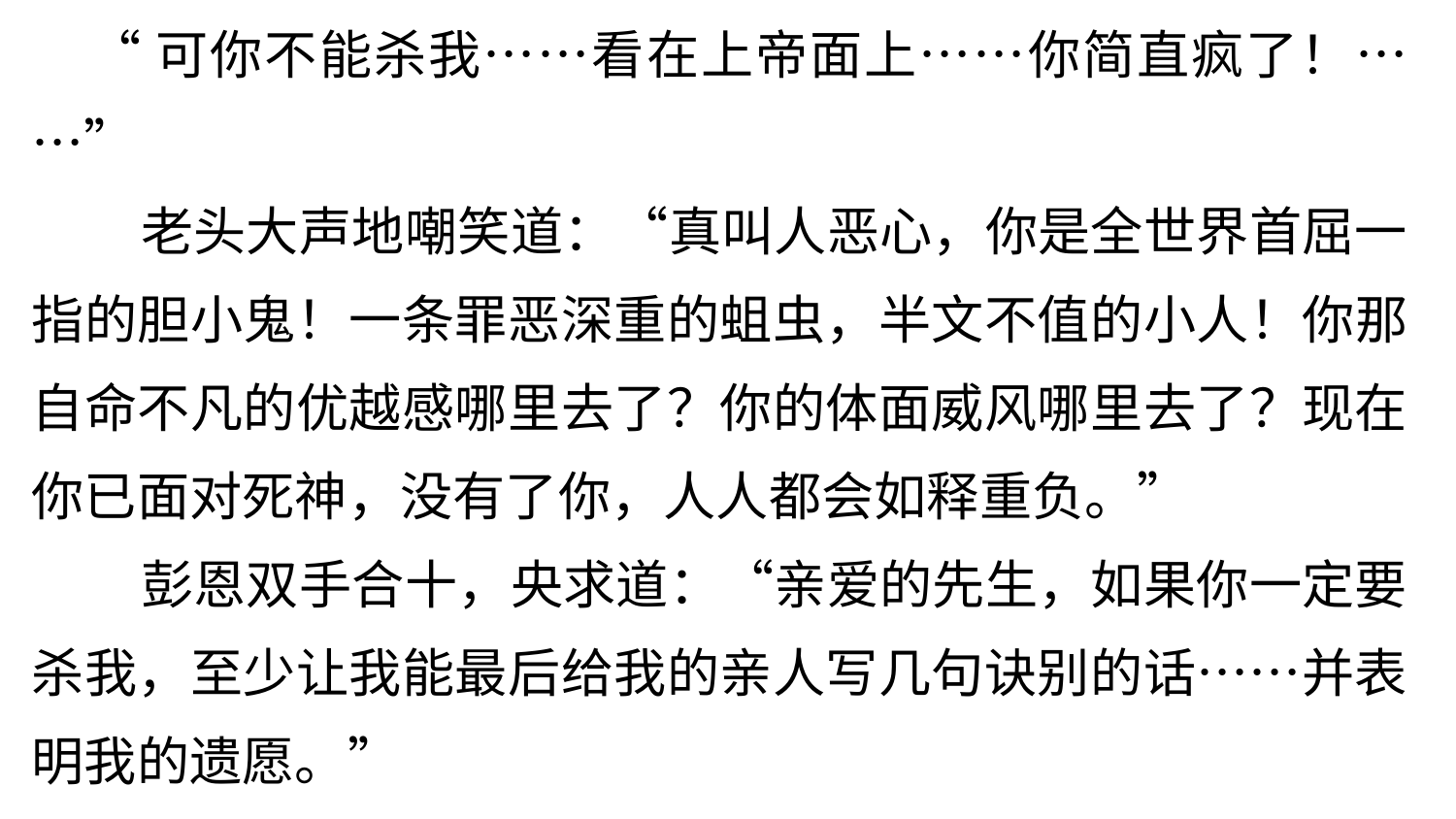

“可你不能杀我……看在上帝面上……你简直疯了！……”
        老头大声地嘲笑道：“真叫人恶心，你是全世界首屈一指的胆小鬼！一条罪恶深重的蛆虫，半文不值的小人！你那自命不凡的优越感哪里去了？你的体面威风哪里去了？现在你已面对死神，没有了你，人人都会如释重负。”
        彭恩双手合十，央求道：“亲爱的先生，如果你一定要杀我，至少让我能最后给我的亲人写几句诀别的话……并表明我的遗愿。”